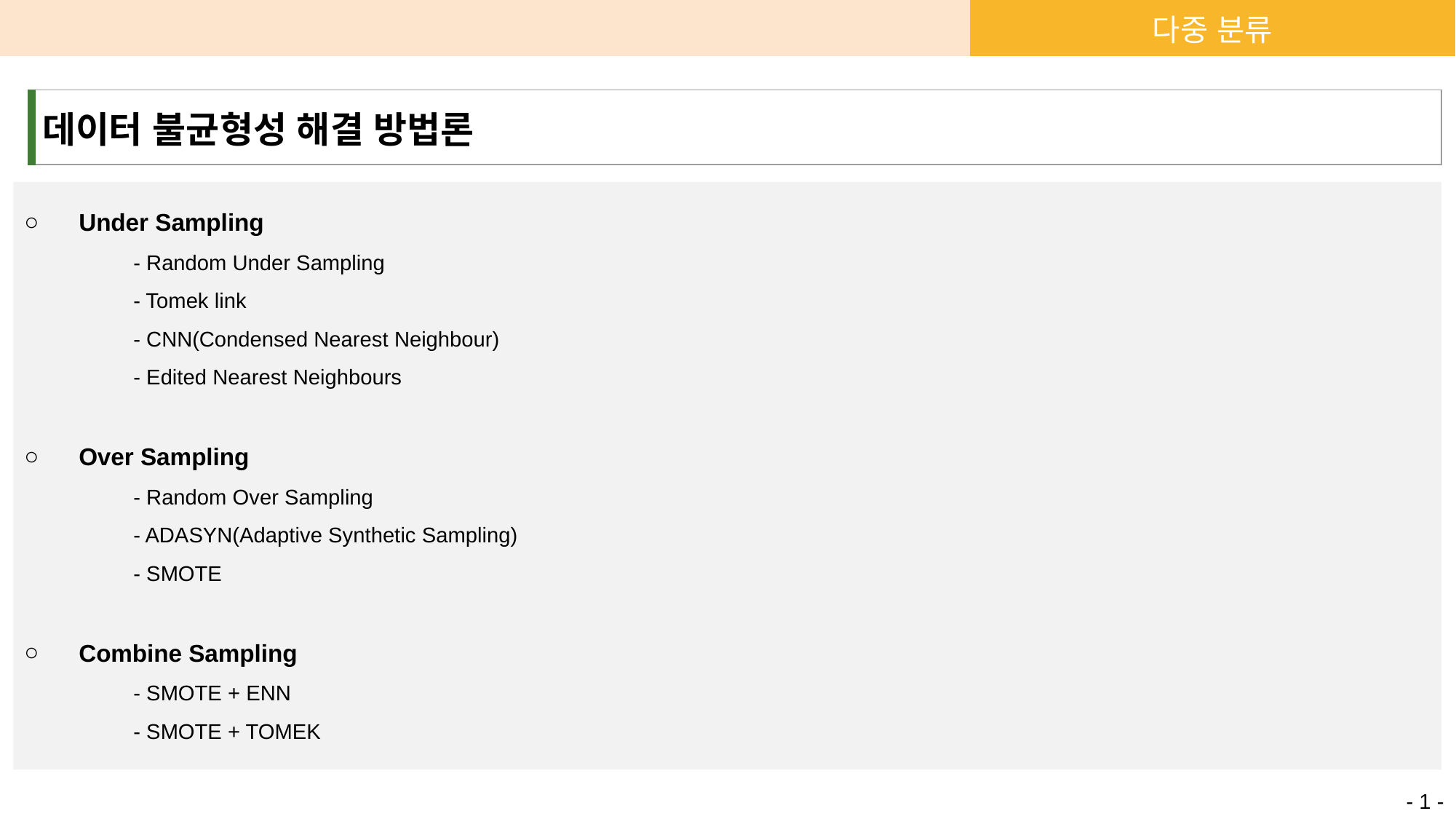

|  |  |  |  | 다중 분류 |
| --- | --- | --- | --- | --- |
| 데이터 불균형성 해결 방법론 |
| --- |
Under Sampling
	- Random Under Sampling
	- Tomek link
	- CNN(Condensed Nearest Neighbour)
	- Edited Nearest Neighbours

Over Sampling
	- Random Over Sampling
	- ADASYN(Adaptive Synthetic Sampling)
	- SMOTE

Combine Sampling
	- SMOTE + ENN
	- SMOTE + TOMEK

- 1 -